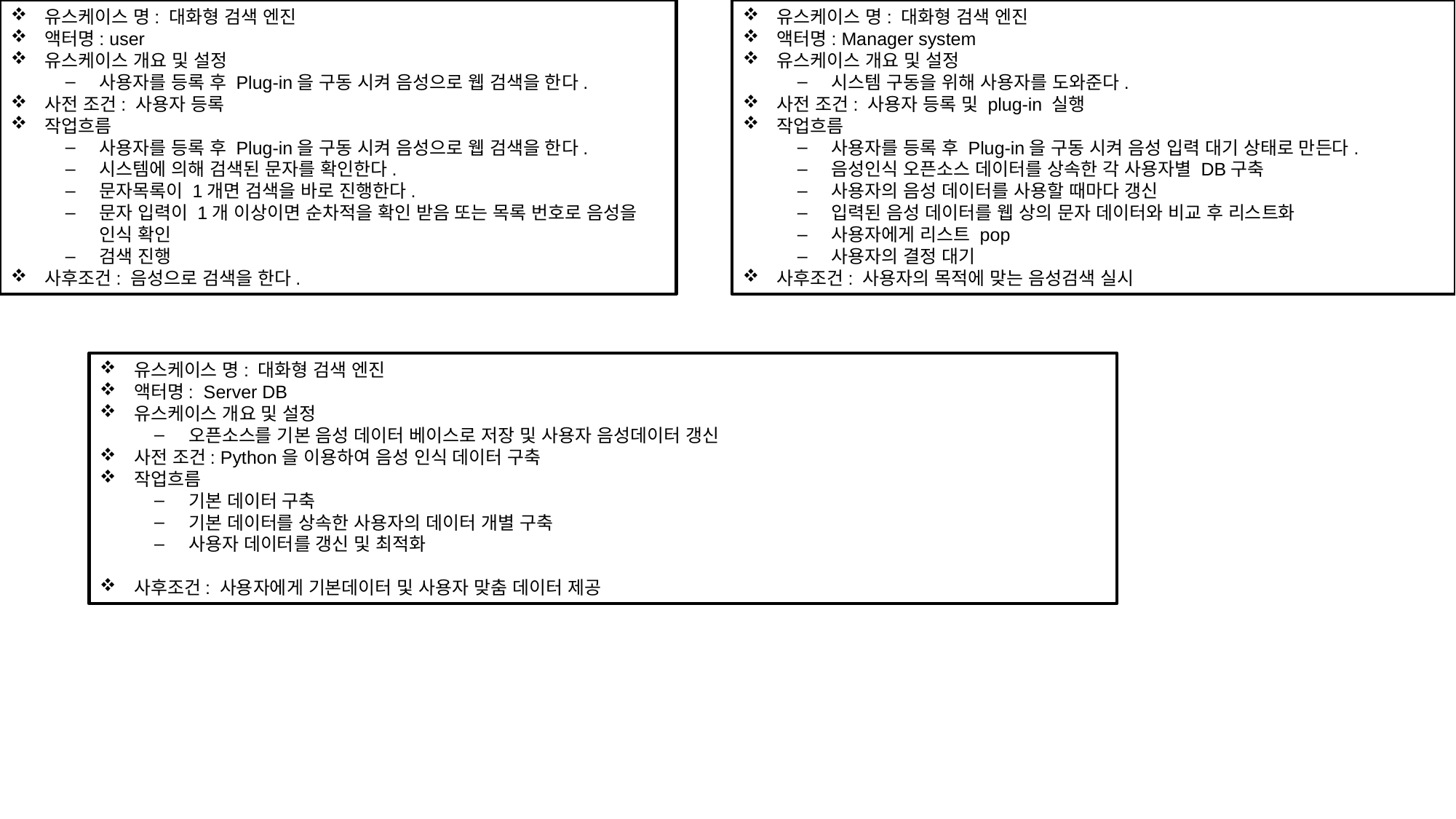

유스케이스 명: 대화형 검색 엔진
액터명: user
유스케이스 개요 및 설정
사용자를 등록 후 Plug-in을 구동 시켜 음성으로 웹 검색을 한다.
사전 조건: 사용자 등록
작업흐름
사용자를 등록 후 Plug-in을 구동 시켜 음성으로 웹 검색을 한다.
시스템에 의해 검색된 문자를 확인한다.
문자목록이 1개면 검색을 바로 진행한다.
문자 입력이 1개 이상이면 순차적을 확인 받음 또는 목록 번호로 음성을 인식 확인
검색 진행
사후조건: 음성으로 검색을 한다.
유스케이스 명: 대화형 검색 엔진
액터명: Manager system
유스케이스 개요 및 설정
시스템 구동을 위해 사용자를 도와준다.
사전 조건: 사용자 등록 및 plug-in 실행
작업흐름
사용자를 등록 후 Plug-in을 구동 시켜 음성 입력 대기 상태로 만든다.
음성인식 오픈소스 데이터를 상속한 각 사용자별 DB구축
사용자의 음성 데이터를 사용할 때마다 갱신
입력된 음성 데이터를 웹 상의 문자 데이터와 비교 후 리스트화
사용자에게 리스트 pop
사용자의 결정 대기
사후조건: 사용자의 목적에 맞는 음성검색 실시
유스케이스 명: 대화형 검색 엔진
액터명:  Server DB
유스케이스 개요 및 설정
오픈소스를 기본 음성 데이터 베이스로 저장 및 사용자 음성데이터 갱신
사전 조건: Python을 이용하여 음성 인식 데이터 구축
작업흐름
기본 데이터 구축
기본 데이터를 상속한 사용자의 데이터 개별 구축
사용자 데이터를 갱신 및 최적화

사후조건: 사용자에게 기본데이터 및 사용자 맞춤 데이터 제공